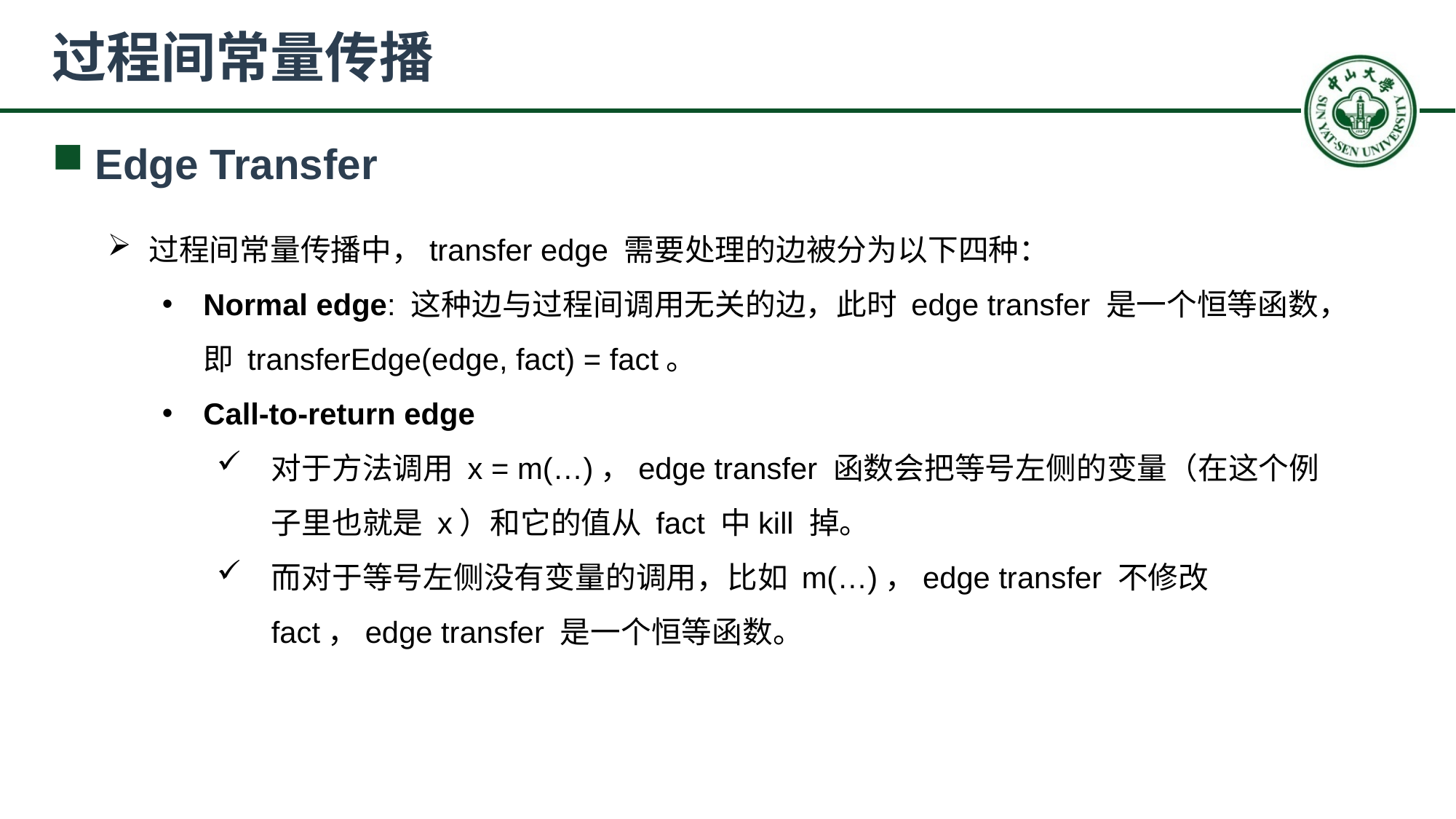

# 过程间常量传播
Edge Transfer
过程间常量传播中，transfer edge 需要处理的边被分为以下四种：
Normal edge: 这种边与过程间调用无关的边，此时 edge transfer 是一个恒等函数，即 transferEdge(edge, fact) = fact。
Call-to-return edge
对于方法调用 x = m(…)，edge transfer 函数会把等号左侧的变量（在这个例子里也就是 x）和它的值从 fact 中kill 掉。
而对于等号左侧没有变量的调用，比如 m(…)，edge transfer 不修改 fact，edge transfer 是一个恒等函数。